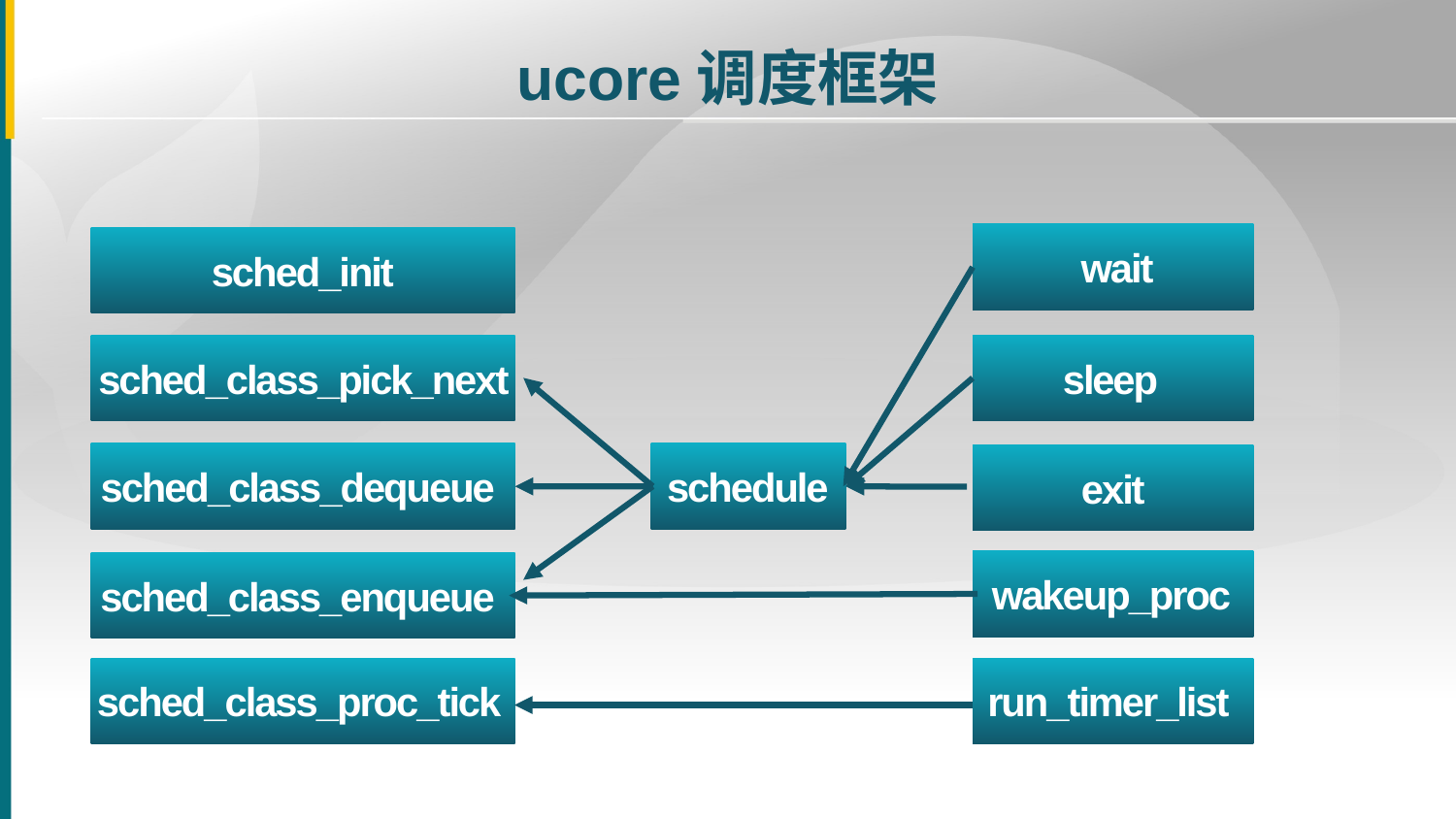

ucore调度框架

wait

sched_init

sched_class_pick_next

sleep

sched_class_dequeue

schedule

exit

wakeup_proc

sched_class_enqueue

sched_class_proc_tick

run_timer_list